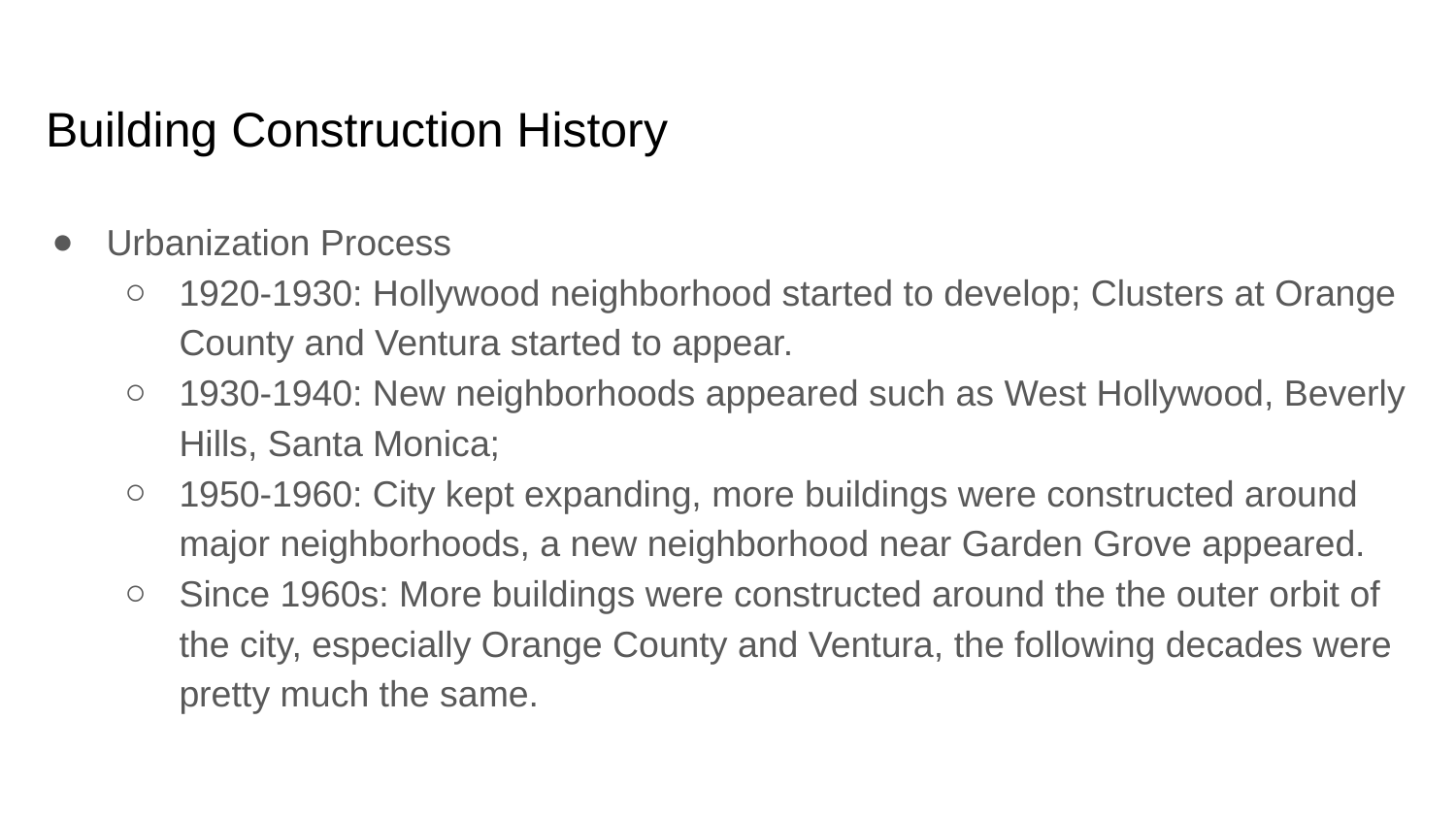

# Building Construction History

Urbanization Process
1920-1930: Hollywood neighborhood started to develop; Clusters at Orange County and Ventura started to appear.
1930-1940: New neighborhoods appeared such as West Hollywood, Beverly Hills, Santa Monica;
1950-1960: City kept expanding, more buildings were constructed around major neighborhoods, a new neighborhood near Garden Grove appeared.
Since 1960s: More buildings were constructed around the the outer orbit of the city, especially Orange County and Ventura, the following decades were pretty much the same.

此处应有图